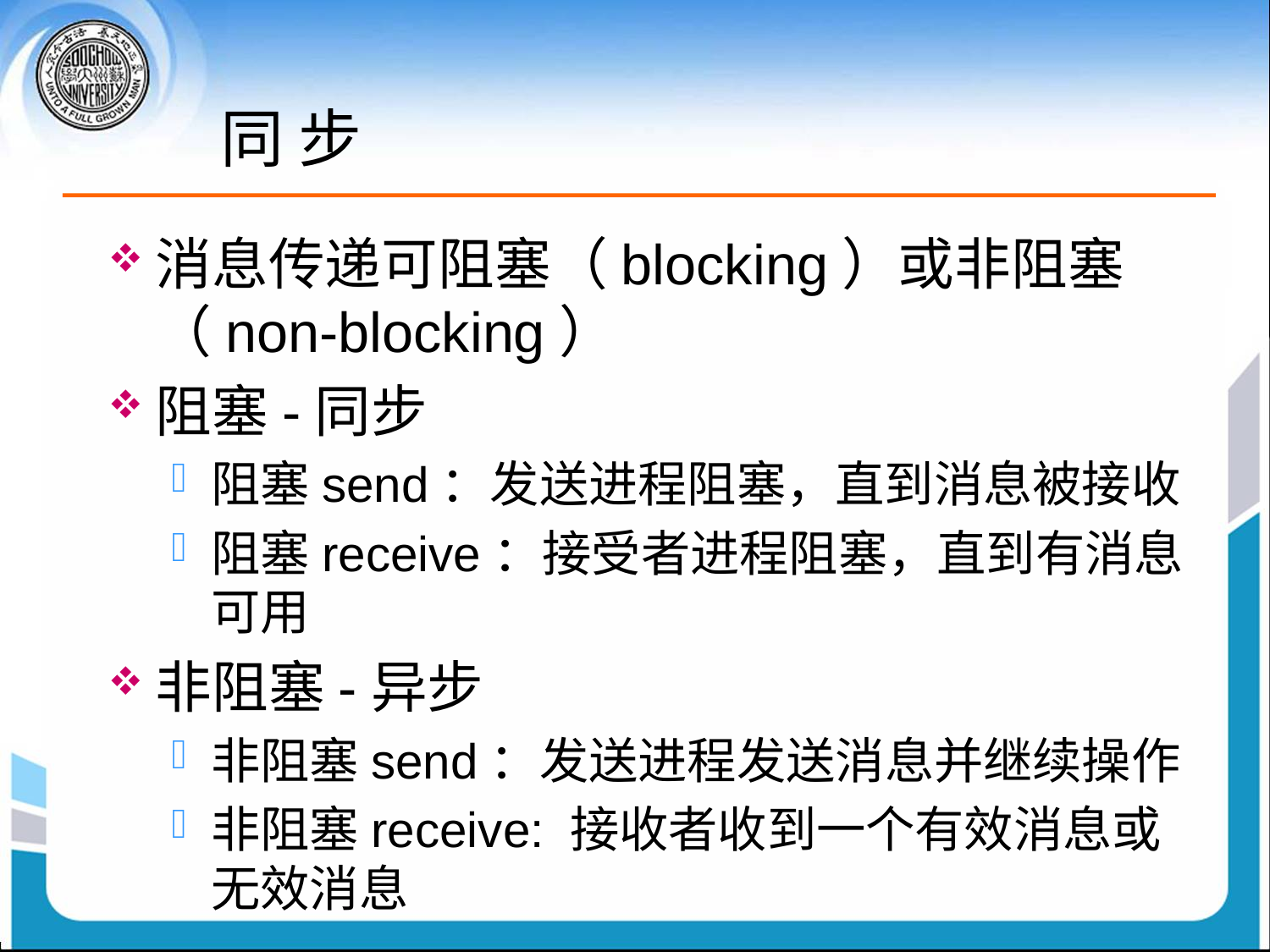

# 同 步
消息传递可阻塞（blocking）或非阻塞（non-blocking）
阻塞-同步
阻塞send：发送进程阻塞，直到消息被接收
阻塞receive：接受者进程阻塞，直到有消息可用
非阻塞-异步
非阻塞send：发送进程发送消息并继续操作
非阻塞receive: 接收者收到一个有效消息或无效消息